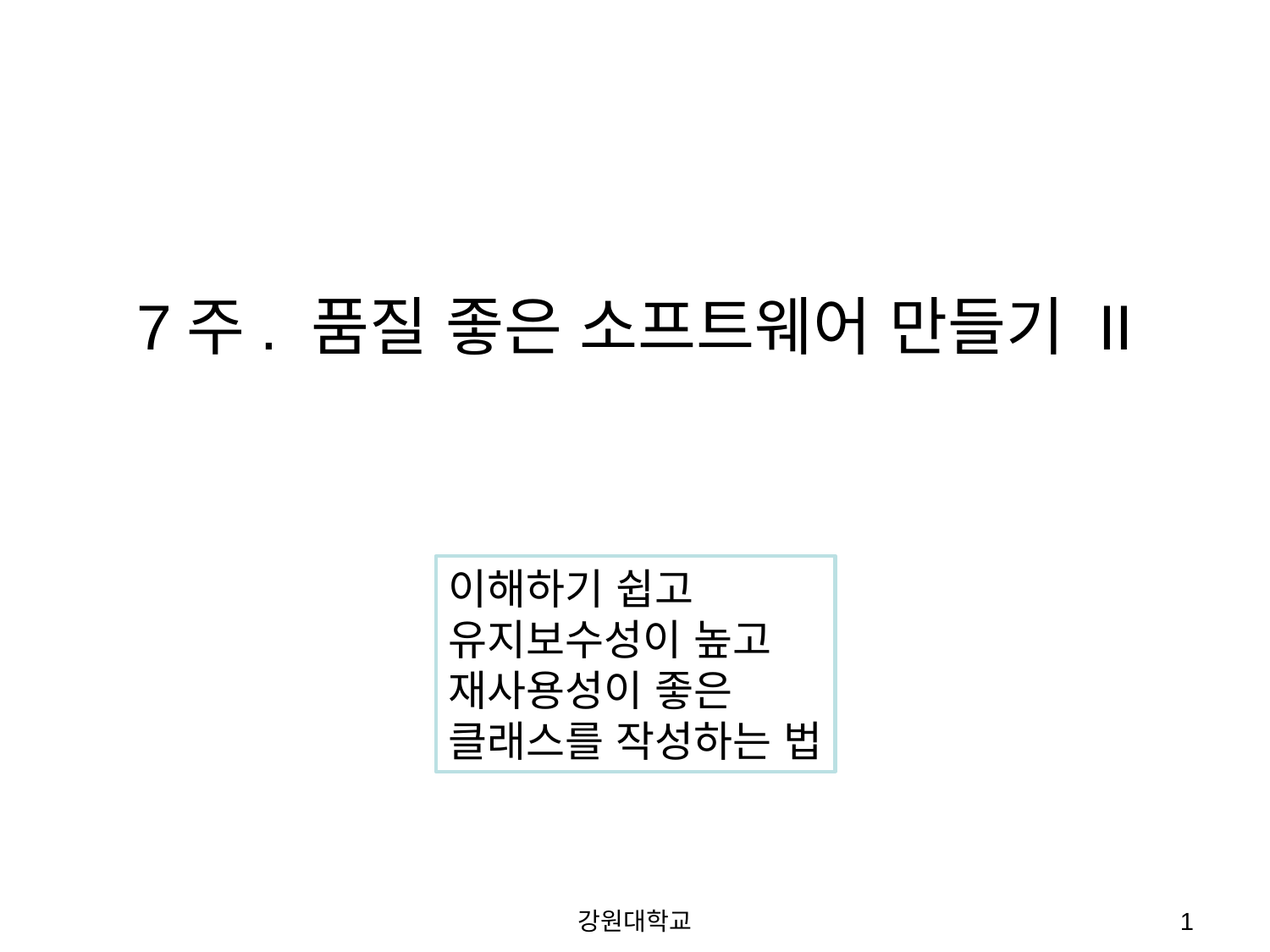

# 7주. 품질 좋은 소프트웨어 만들기 II
이해하기 쉽고
유지보수성이 높고
재사용성이 좋은
클래스를 작성하는 법
강원대학교
1